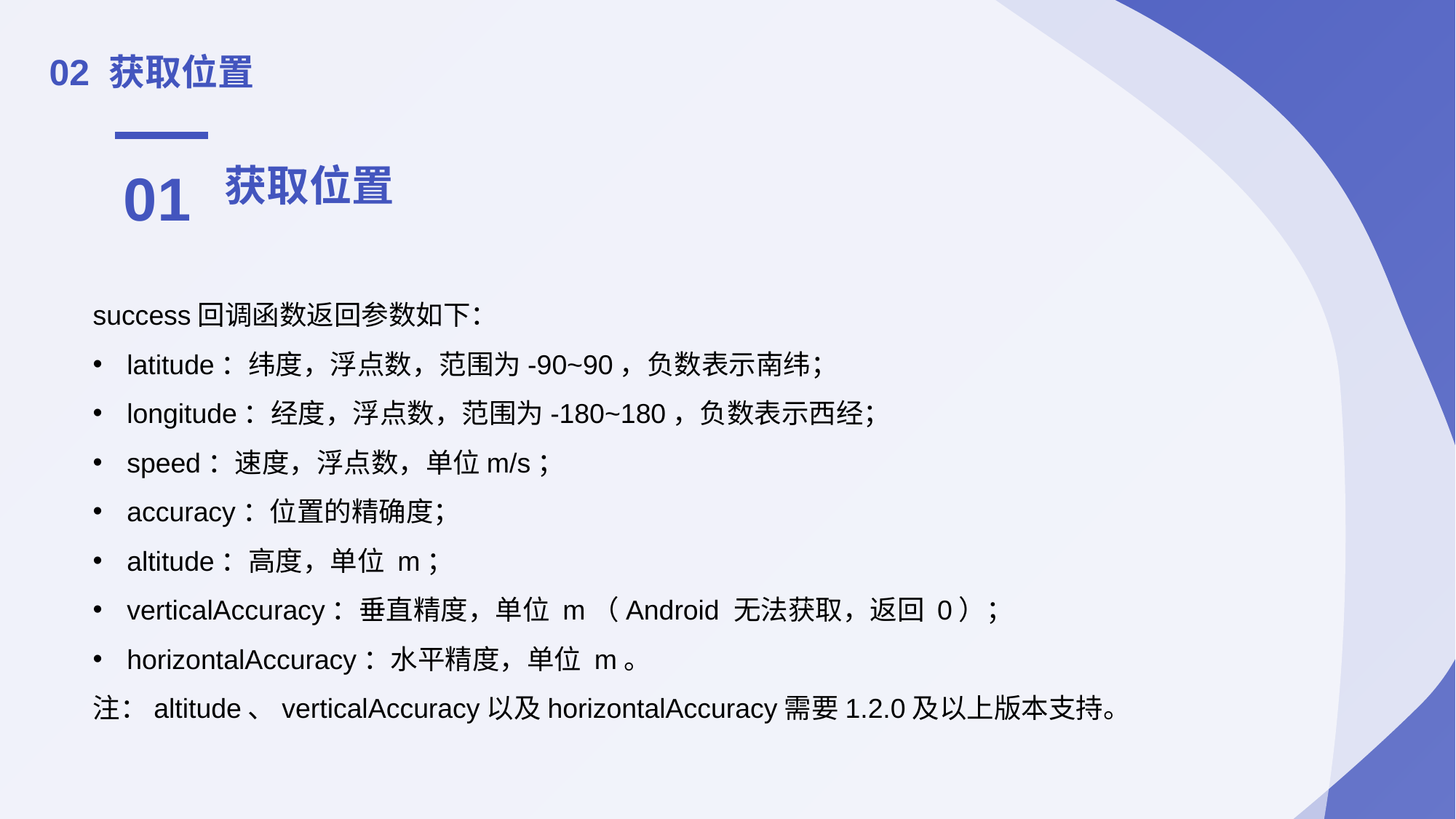

02 获取位置
01

获取位置
success回调函数返回参数如下：
latitude：纬度，浮点数，范围为-90~90，负数表示南纬；
longitude：经度，浮点数，范围为-180~180，负数表示西经；
speed：速度，浮点数，单位m/s；
accuracy：位置的精确度；
altitude：高度，单位 m；
verticalAccuracy：垂直精度，单位 m（Android 无法获取，返回 0）；
horizontalAccuracy：水平精度，单位 m。
注：altitude、verticalAccuracy以及horizontalAccuracy需要1.2.0及以上版本支持。